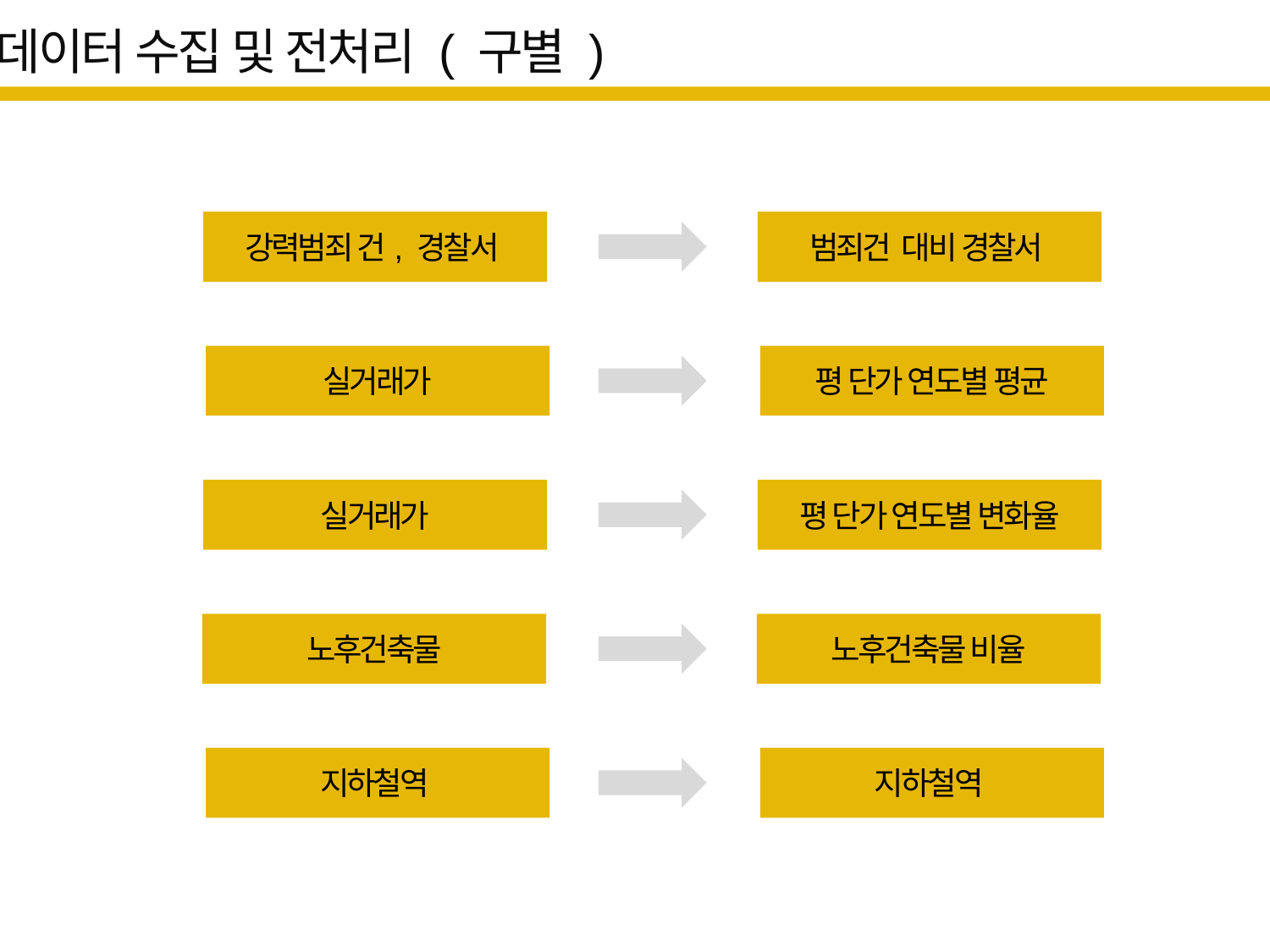

데이터 수집 및 전처리 ( 구별 )
강력범죄 건, 경찰서
범죄건  대비 경찰서

실거래가
평 단가 연도별 평균

실거래가
평 단가 연도별 변화율

노후건축물
노후건축물 비율

지하철역
지하철역